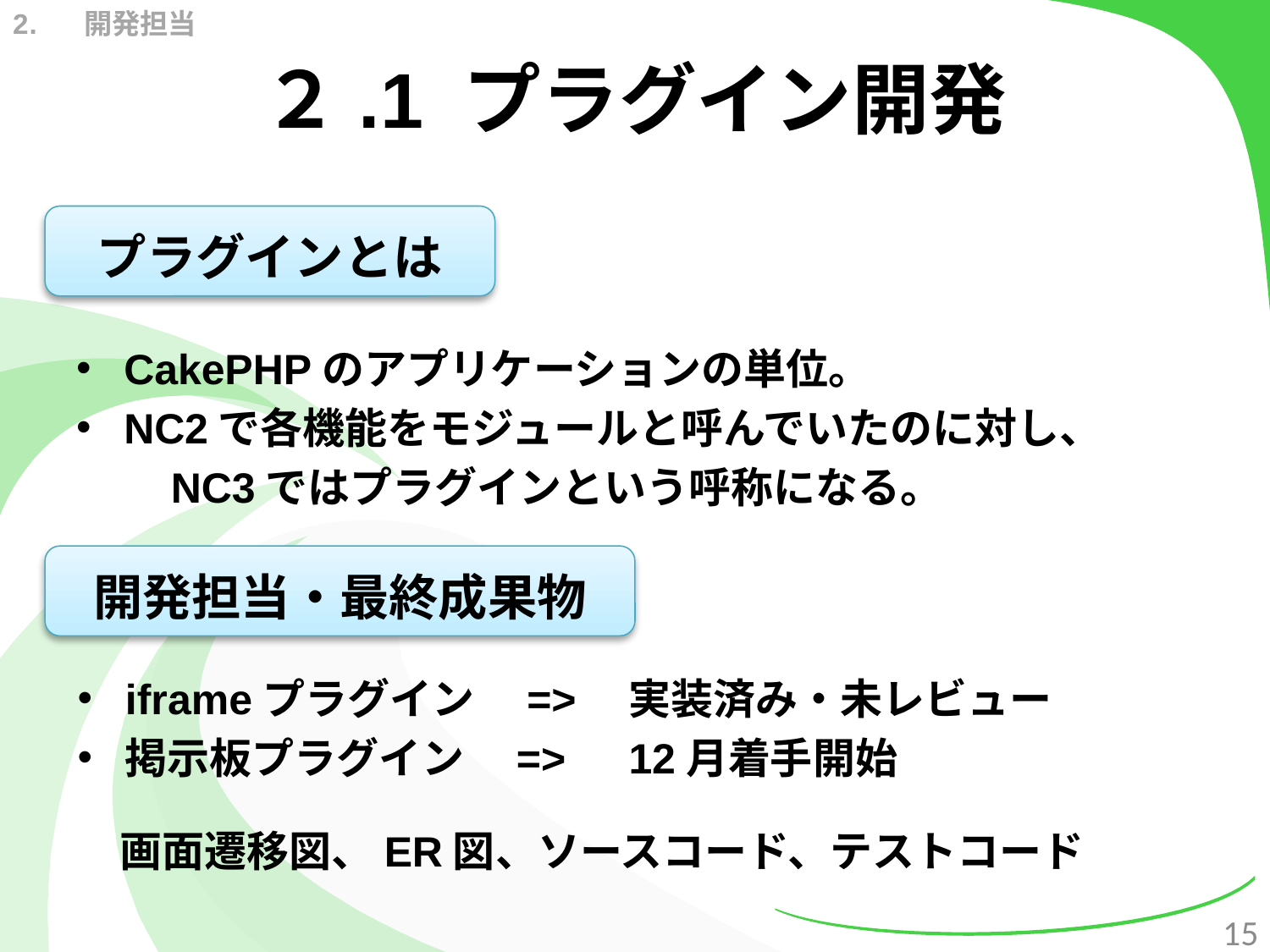

開発担当
# ２.1 プラグイン開発
プラグインとは
CakePHPのアプリケーションの単位。
NC2で各機能をモジュールと呼んでいたのに対し、
　　NC3ではプラグインという呼称になる。
開発担当・最終成果物
iframeプラグイン　=>　実装済み・未レビュー
掲示板プラグイン　=>　12月着手開始
　画面遷移図、ER図、ソースコード、テストコード
15